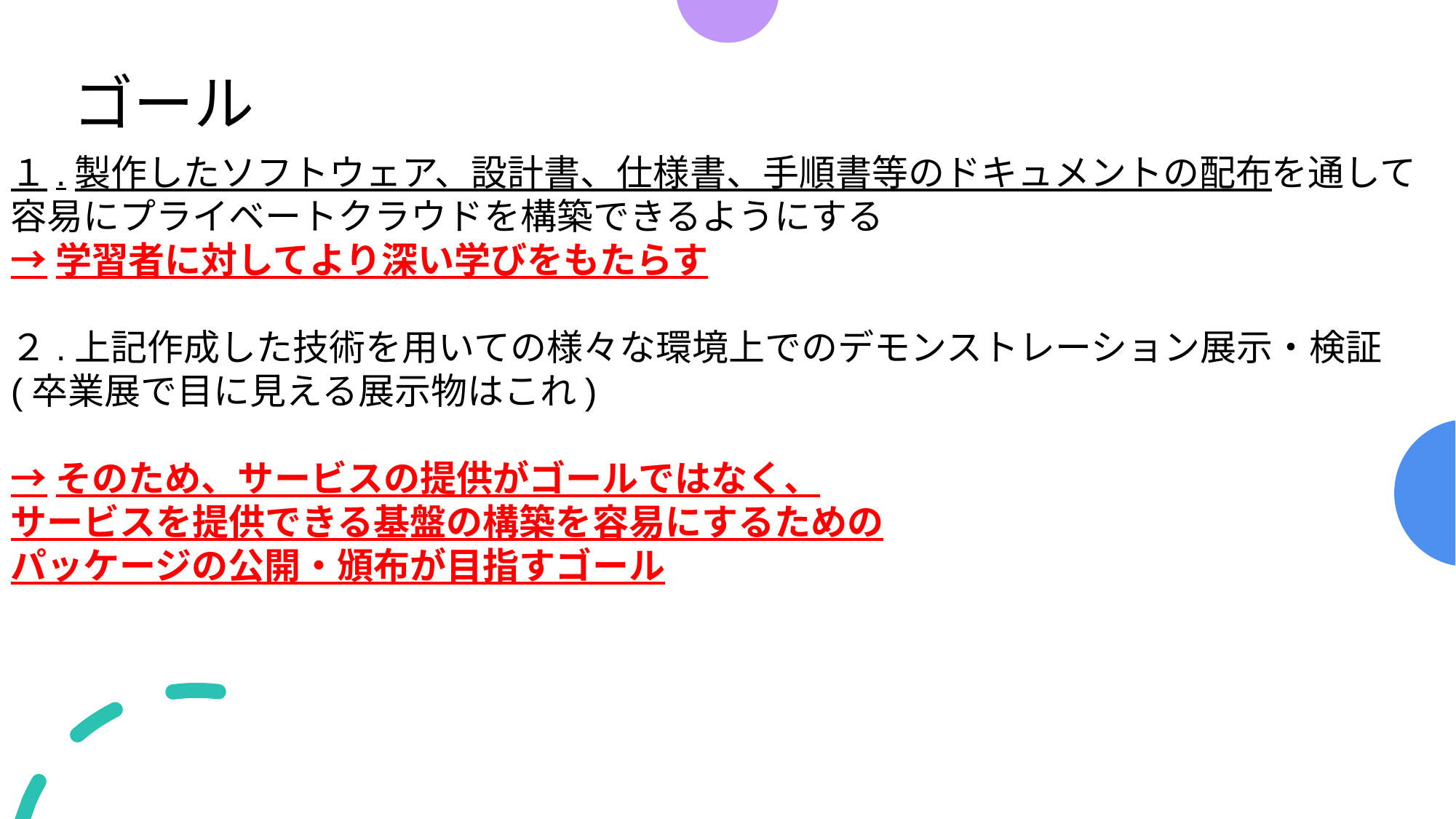

ゴール
１.製作したソフトウェア、設計書、仕様書、手順書等のドキュメントの配布を通して
容易にプライベートクラウドを構築できるようにする
→学習者に対してより深い学びをもたらす

２.上記作成した技術を用いての様々な環境上でのデモンストレーション展示・検証
(卒業展で目に見える展示物はこれ)

→そのため、サービスの提供がゴールではなく、
サービスを提供できる基盤の構築を容易にするための
パッケージの公開・頒布が目指すゴール